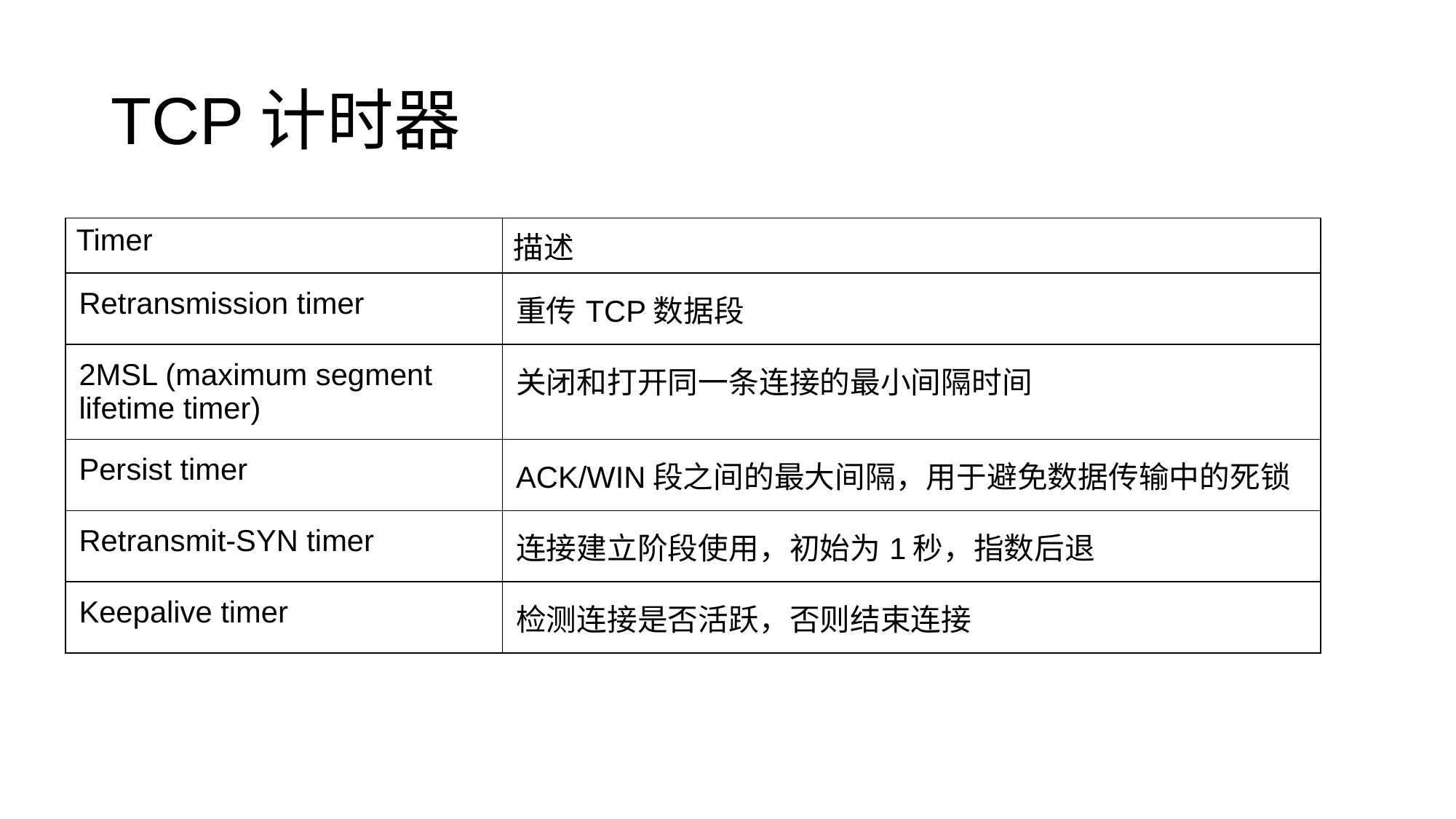

# TCP计时器
| Timer | 描述 |
| --- | --- |
| Retransmission timer | 重传TCP数据段 |
| 2MSL (maximum segment lifetime timer) | 关闭和打开同一条连接的最小间隔时间 |
| Persist timer | ACK/WIN段之间的最大间隔，用于避免数据传输中的死锁 |
| Retransmit-SYN timer | 连接建立阶段使用，初始为1秒，指数后退 |
| Keepalive timer | 检测连接是否活跃，否则结束连接 |